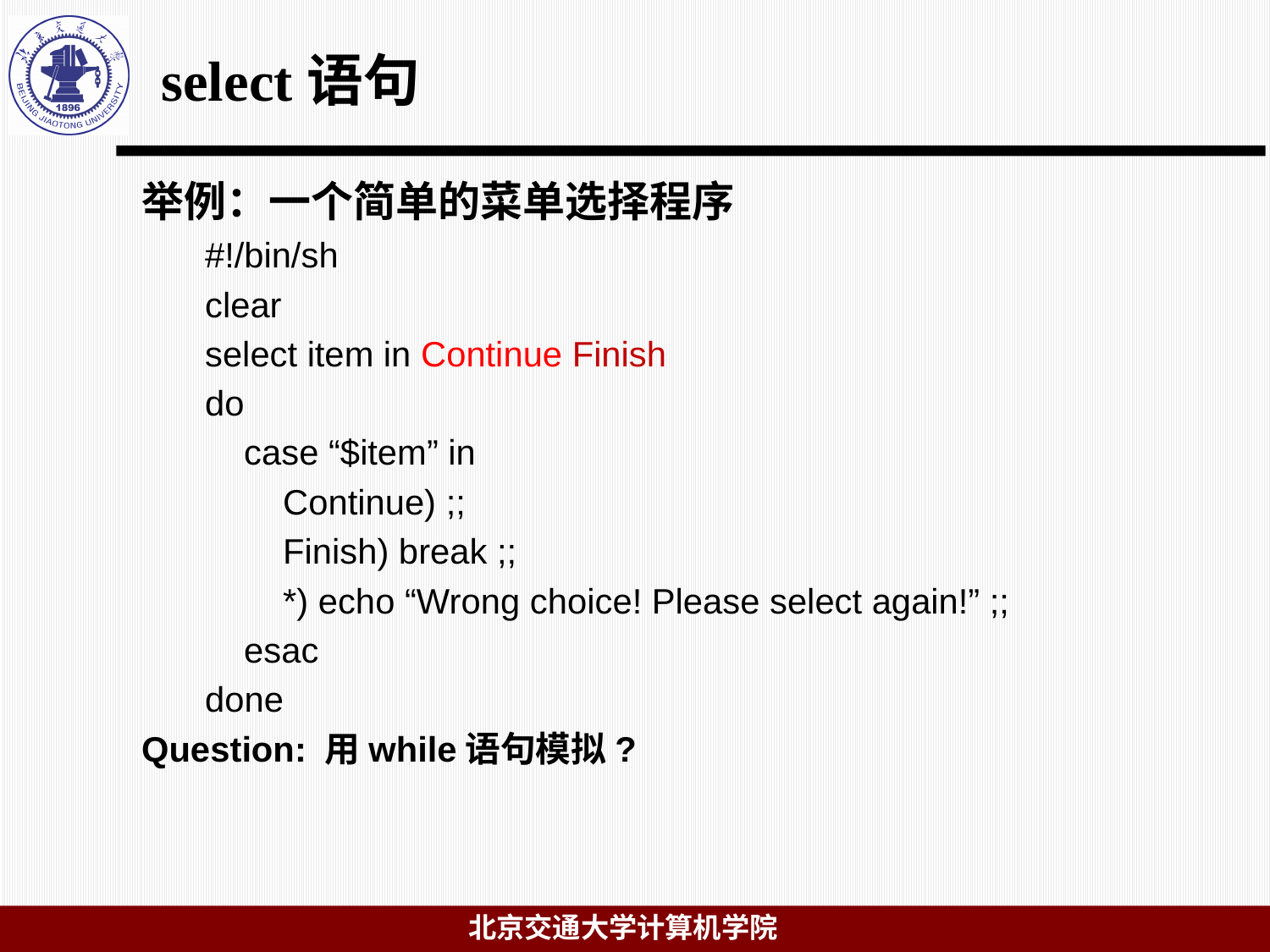

# select语句
举例：一个简单的菜单选择程序
#!/bin/sh
clear
select item in Continue Finish
do
    case “$item” in
        Continue) ;;
        Finish) break ;;
        *) echo “Wrong choice! Please select again!” ;;
    esac
done
Question: 用while语句模拟?